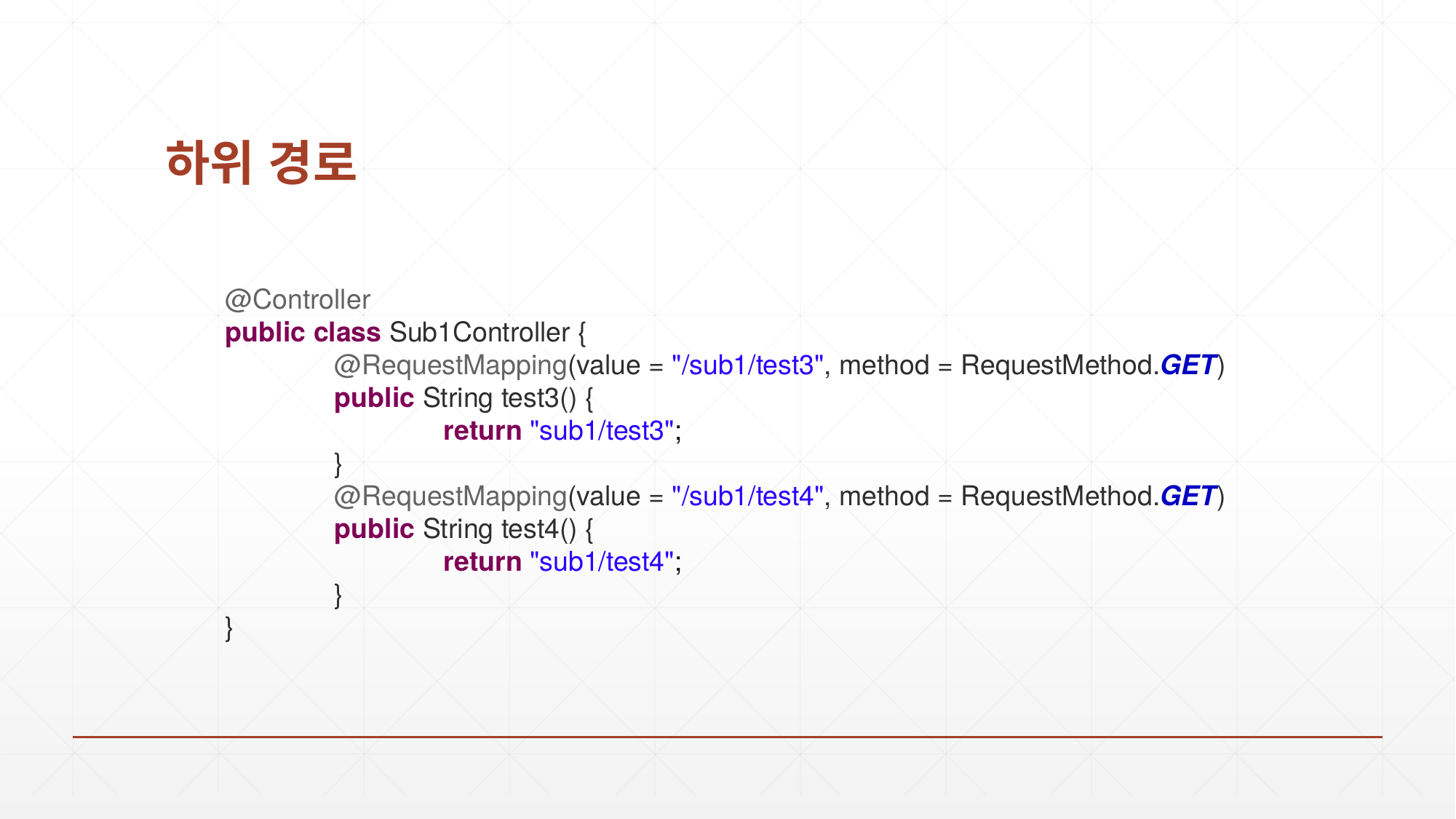

# 하위 경로

@Controller
public class Sub1Controller {
	@RequestMapping(value = "/sub1/test3", method = RequestMethod.GET)
	public String test3() {
		return "sub1/test3";
	}
	@RequestMapping(value = "/sub1/test4", method = RequestMethod.GET)
	public String test4() {
		return "sub1/test4";
	}
}